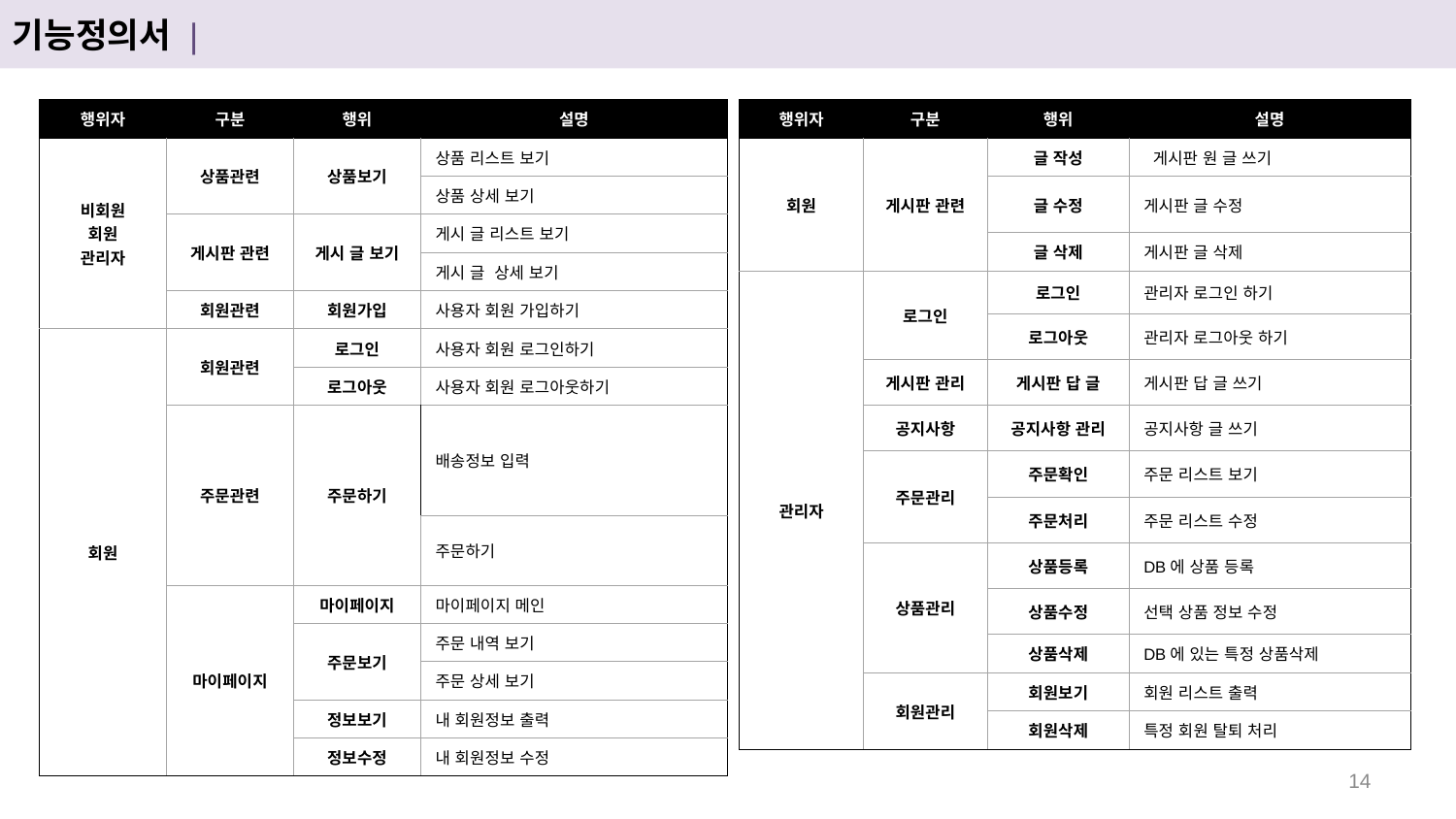

기능정의서 |
기준선(우)
| 행위자 | 구분 | 행위 | 설명 |
| --- | --- | --- | --- |
| 비회원 회원 관리자 | 상품관련 | 상품보기 | 상품 리스트 보기 |
|  |  |  | 상품 상세 보기 |
|  | 게시판 관련 | 게시 글 보기 | 게시 글 리스트 보기 |
|  |  |  | 게시 글 상세 보기 |
|  | 회원관련 | 회원가입 | 사용자 회원 가입하기 |
| 회원 | 회원관련 | 로그인 | 사용자 회원 로그인하기 |
|  |  | 로그아웃 | 사용자 회원 로그아웃하기 |
|  | 주문관련 | 주문하기 | 배송정보 입력 |
|  |  |  | 주문하기 |
|  | 마이페이지 | 마이페이지 | 마이페이지 메인 |
|  |  | 주문보기 | 주문 내역 보기 |
|  |  |  | 주문 상세 보기 |
|  |  | 정보보기 | 내 회원정보 출력 |
|  |  | 정보수정 | 내 회원정보 수정 |
| 행위자 | 구분 | 행위 | 설명 |
| --- | --- | --- | --- |
| 회원 | 게시판 관련 | 글 작성 | 게시판 원 글 쓰기 |
|  |  | 글 수정 | 게시판 글 수정 |
|  |  | 글 삭제 | 게시판 글 삭제 |
| 관리자 | 로그인 | 로그인 | 관리자 로그인 하기 |
|  |  | 로그아웃 | 관리자 로그아웃 하기 |
|  | 게시판 관리 | 게시판 답 글 | 게시판 답 글 쓰기 |
|  | 공지사항 | 공지사항 관리 | 공지사항 글 쓰기 |
|  | 주문관리 | 주문확인 | 주문 리스트 보기 |
|  |  | 주문처리 | 주문 리스트 수정 |
|  | 상품관리 | 상품등록 | DB에 상품 등록 |
|  |  | 상품수정 | 선택 상품 정보 수정 |
|  |  | 상품삭제 | DB에 있는 특정 상품삭제 |
|  | 회원관리 | 회원보기 | 회원 리스트 출력 |
|  |  | 회원삭제 | 특정 회원 탈퇴 처리 |
14